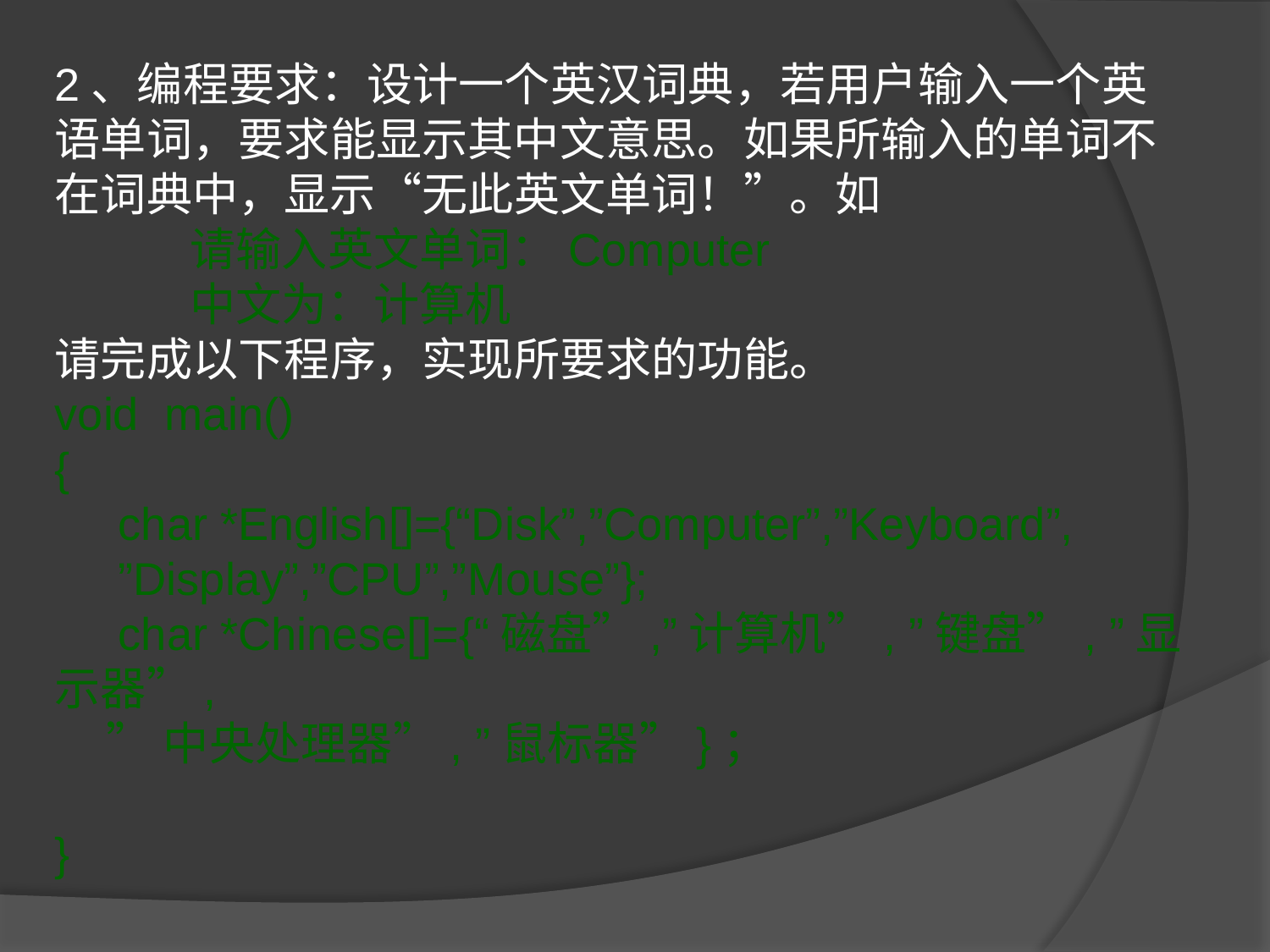

2、编程要求：设计一个英汉词典，若用户输入一个英语单词，要求能显示其中文意思。如果所输入的单词不在词典中，显示“无此英文单词！”。如
            请输入英文单词：Computer
            中文为：计算机
请完成以下程序，实现所要求的功能。
void  main()
{
     char *English[]={“Disk”,”Computer”,”Keyboard”,
     ”Display”,”CPU”,”Mouse”};
     char *Chinese[]={“磁盘”,”计算机”, ”键盘”, ”显示器”,
     ”中央处理器”, ”鼠标器”}；

}